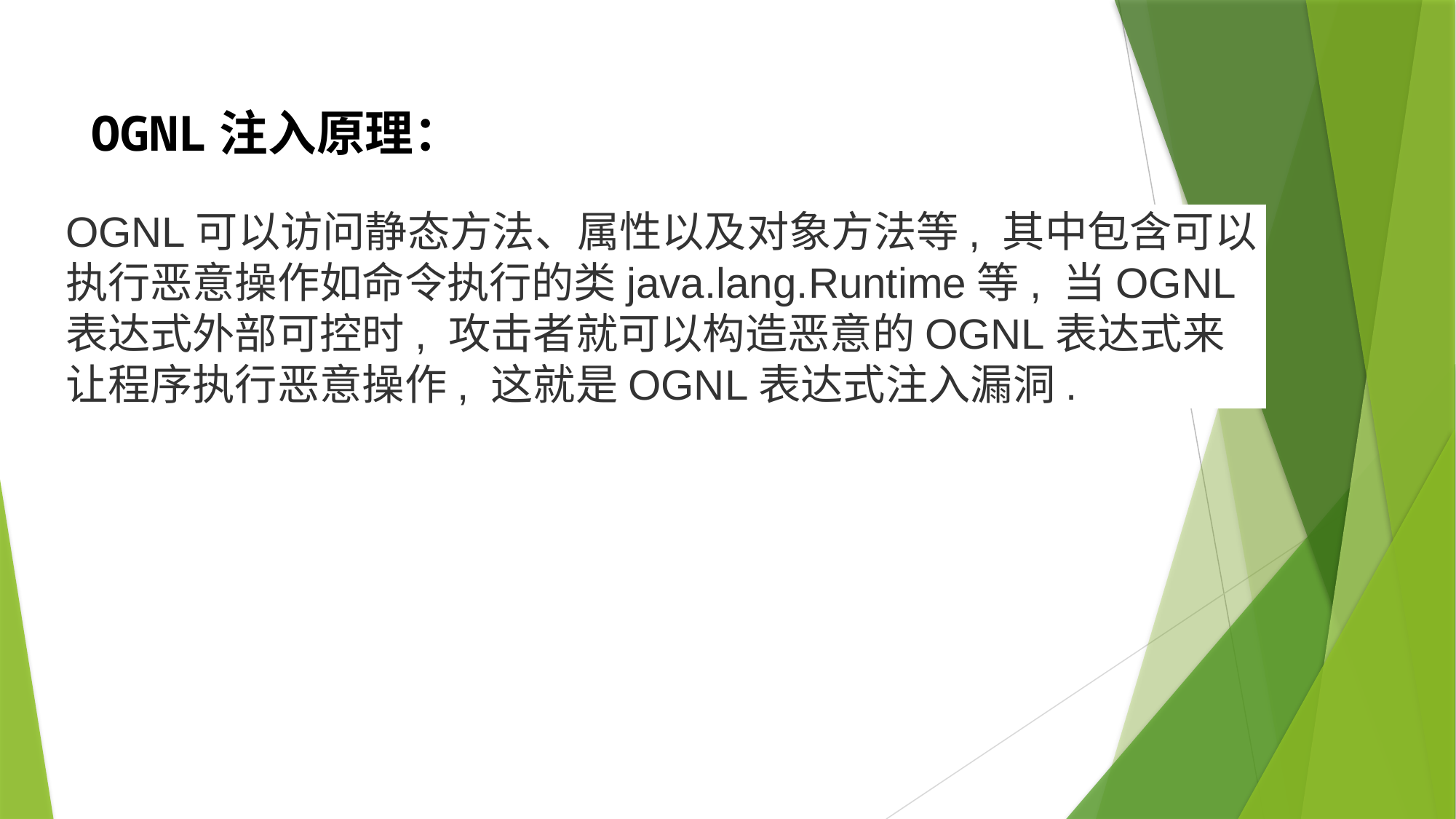

OGNL注入原理：
OGNL可以访问静态方法、属性以及对象方法等, 其中包含可以执行恶意操作如命令执行的类java.lang.Runtime等, 当OGNL表达式外部可控时, 攻击者就可以构造恶意的OGNL表达式来让程序执行恶意操作, 这就是OGNL表达式注入漏洞.